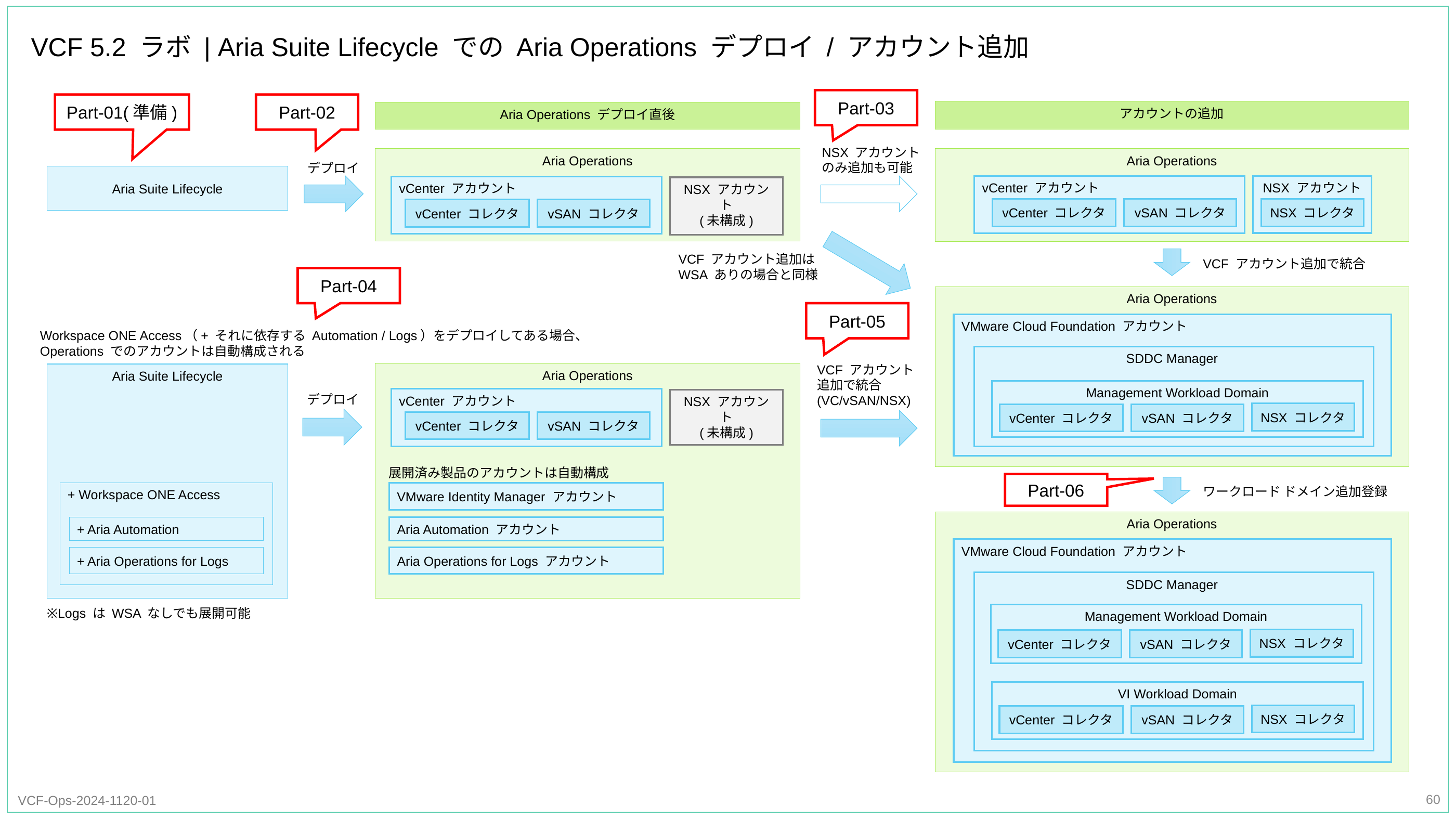

# VCF 5.2 ラボ | Aria Suite Lifecycle での Aria Operations デプロイ / アカウント追加
Part-03
Part-01(準備)
Part-02
Part-04
Part-05
Part-06
60